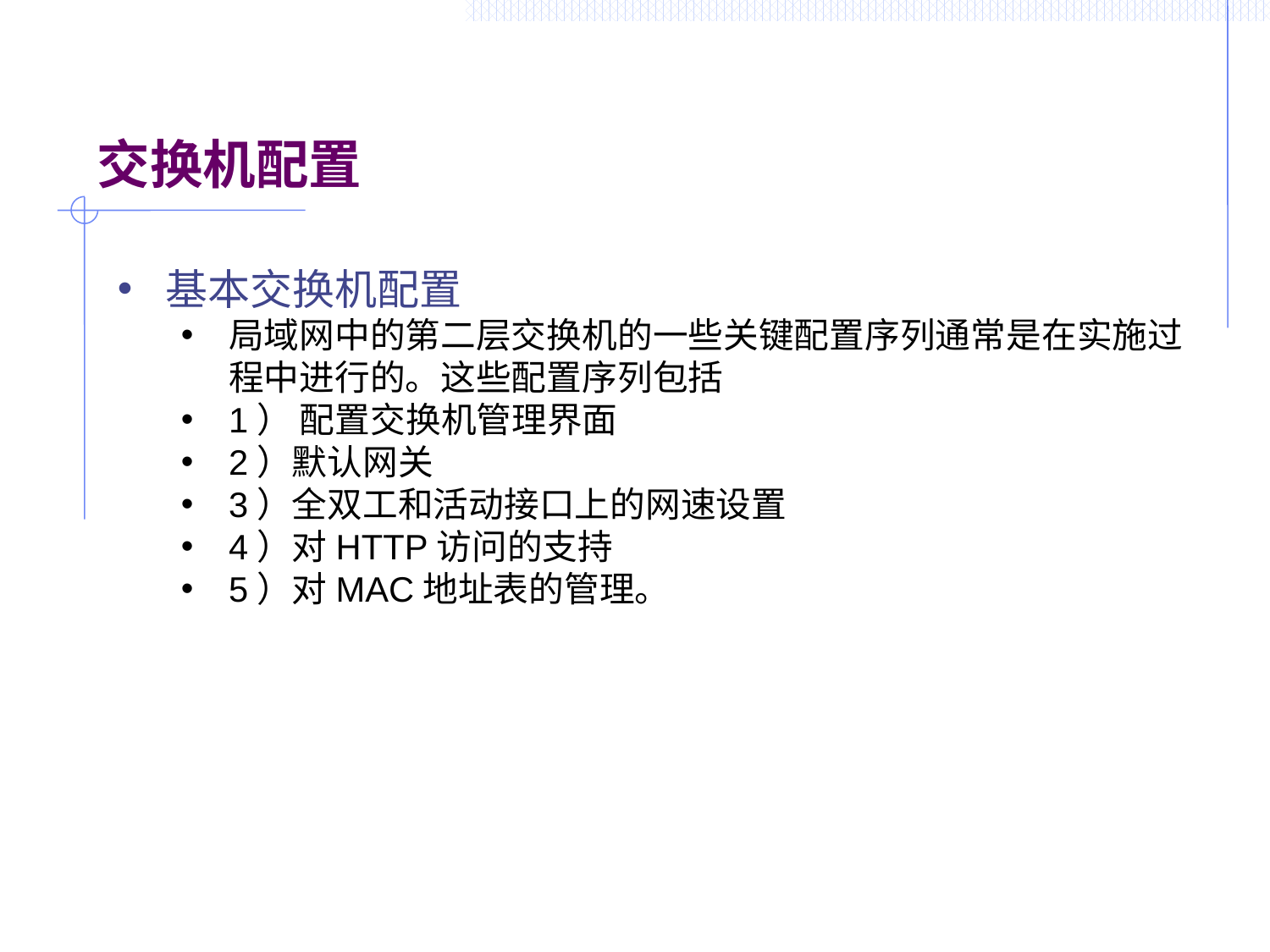

# 交换机配置
基本交换机配置
局域网中的第二层交换机的一些关键配置序列通常是在实施过程中进行的。这些配置序列包括
1） 配置交换机管理界面
2）默认网关
3）全双工和活动接口上的网速设置
4）对HTTP访问的支持
5）对MAC地址表的管理。